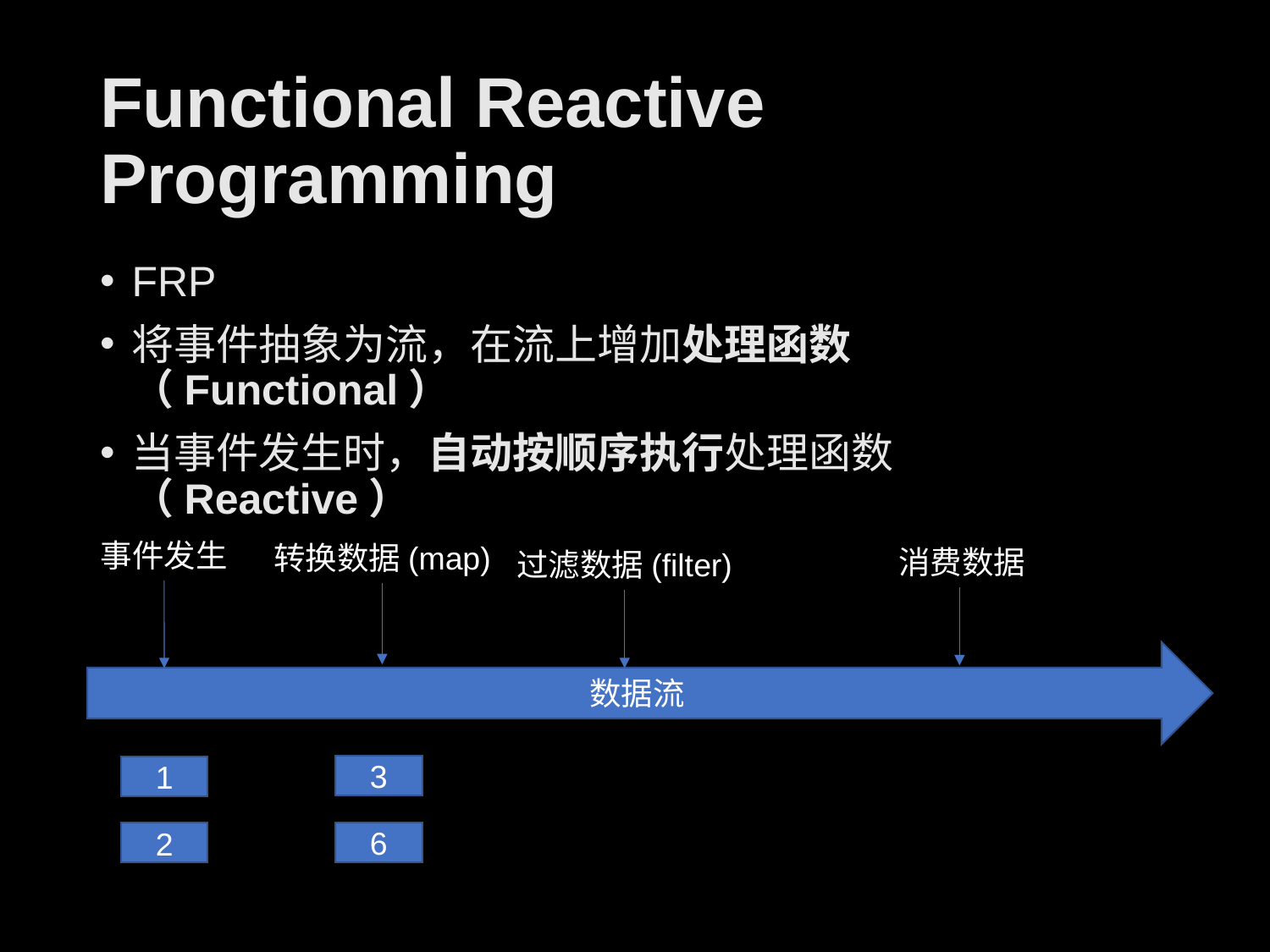

# Functional Reactive Programming
FRP
将事件抽象为流，在流上增加处理函数（Functional）
当事件发生时，自动按顺序执行处理函数（Reactive）
事件发生
转换数据(map)
消费数据
过滤数据(filter)
数据流
3
1
6
2